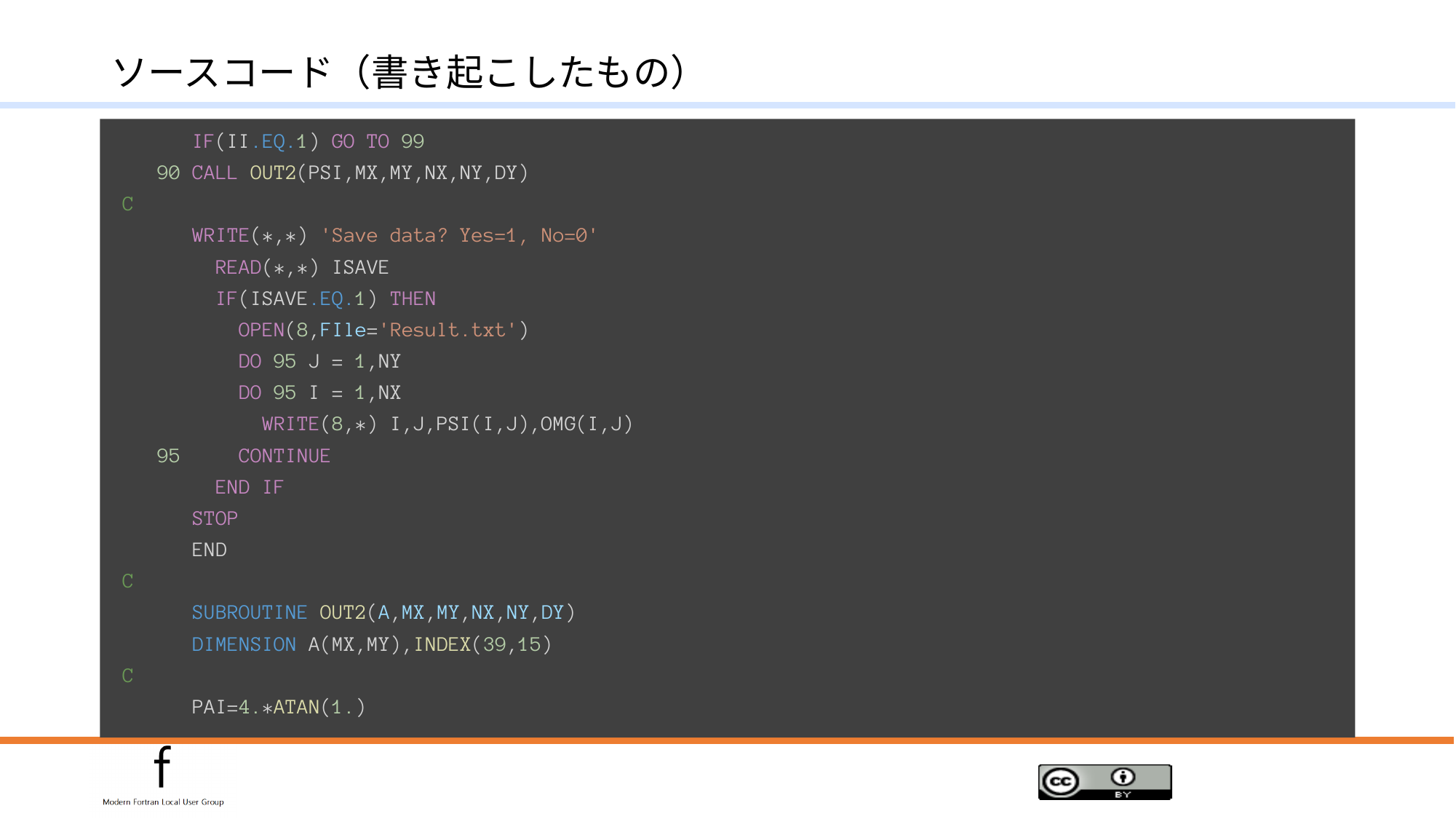

# ソースコード（書き起こしたもの）
      IF(II.EQ.1) GO TO 99
   90 CALL OUT2(PSI,MX,MY,NX,NY,DY)
C
      WRITE(*,*) 'Save data? Yes=1, No=0'
        READ(*,*) ISAVE
        IF(ISAVE.EQ.1) THEN
          OPEN(8,FIle='Result.txt')
          DO 95 J = 1,NY
          DO 95 I = 1,NX
            WRITE(8,*) I,J,PSI(I,J),OMG(I,J)
   95     CONTINUE
        END IF
      STOP
      END
C
      SUBROUTINE OUT2(A,MX,MY,NX,NY,DY)
      DIMENSION A(MX,MY),INDEX(39,15)
C
      PAI=4.*ATAN(1.)